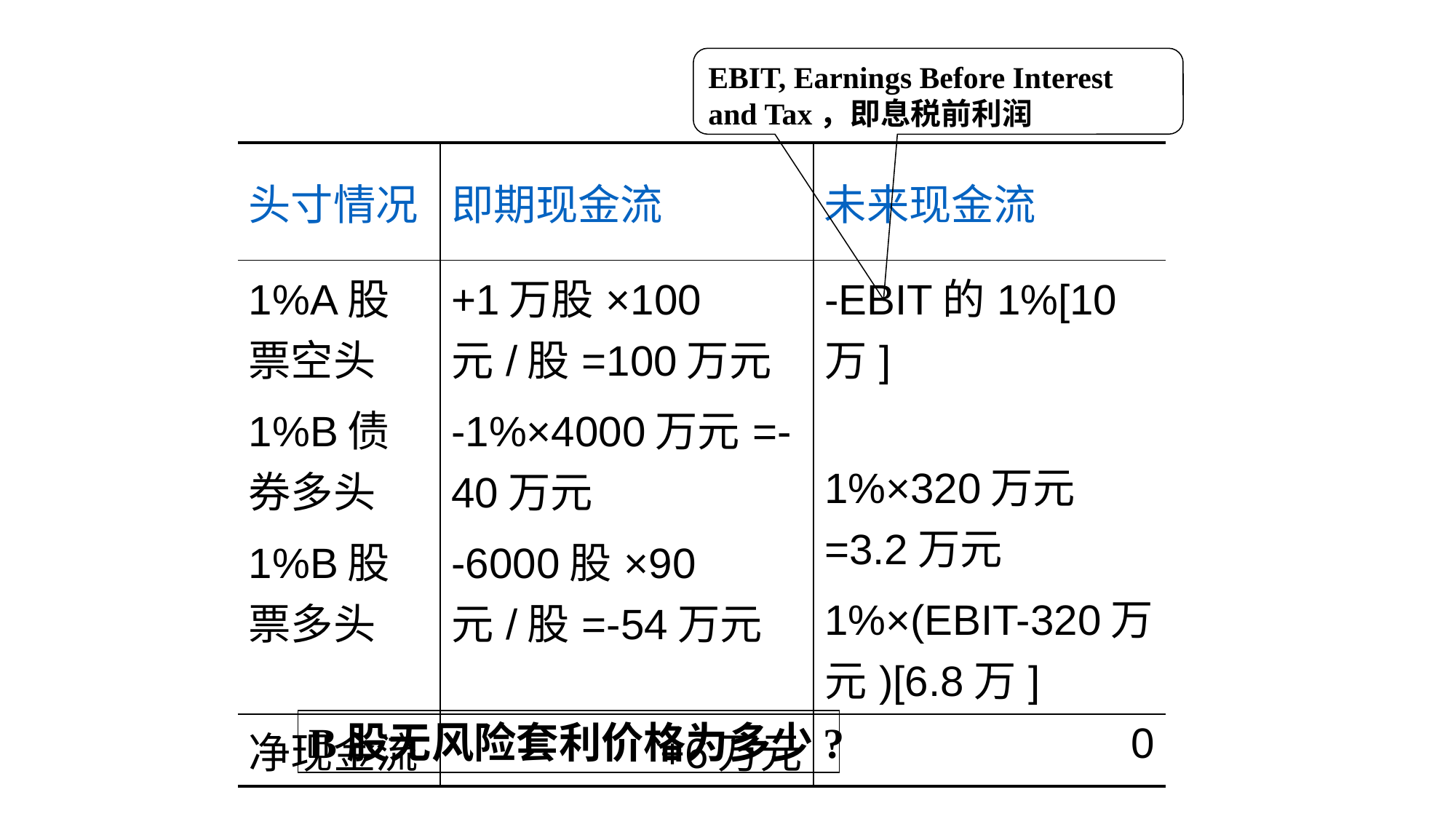

EBIT, Earnings Before Interest and Tax，即息税前利润

| 头寸情况 | 即期现金流 | 未来现金流 |
| --- | --- | --- |
| 1%A股票空头 1%B债券多头 1%B股票多头 | +1万股×100元/股=100万元 -1%×4000万元=-40万元 -6000股×90元/股=-54万元 | -EBIT的1%[10万] 1%×320万元=3.2万元 1%×(EBIT-320万元)[6.8万] |
| 净现金流 | +6万元 | 0 |

B股无风险套利价格为多少?